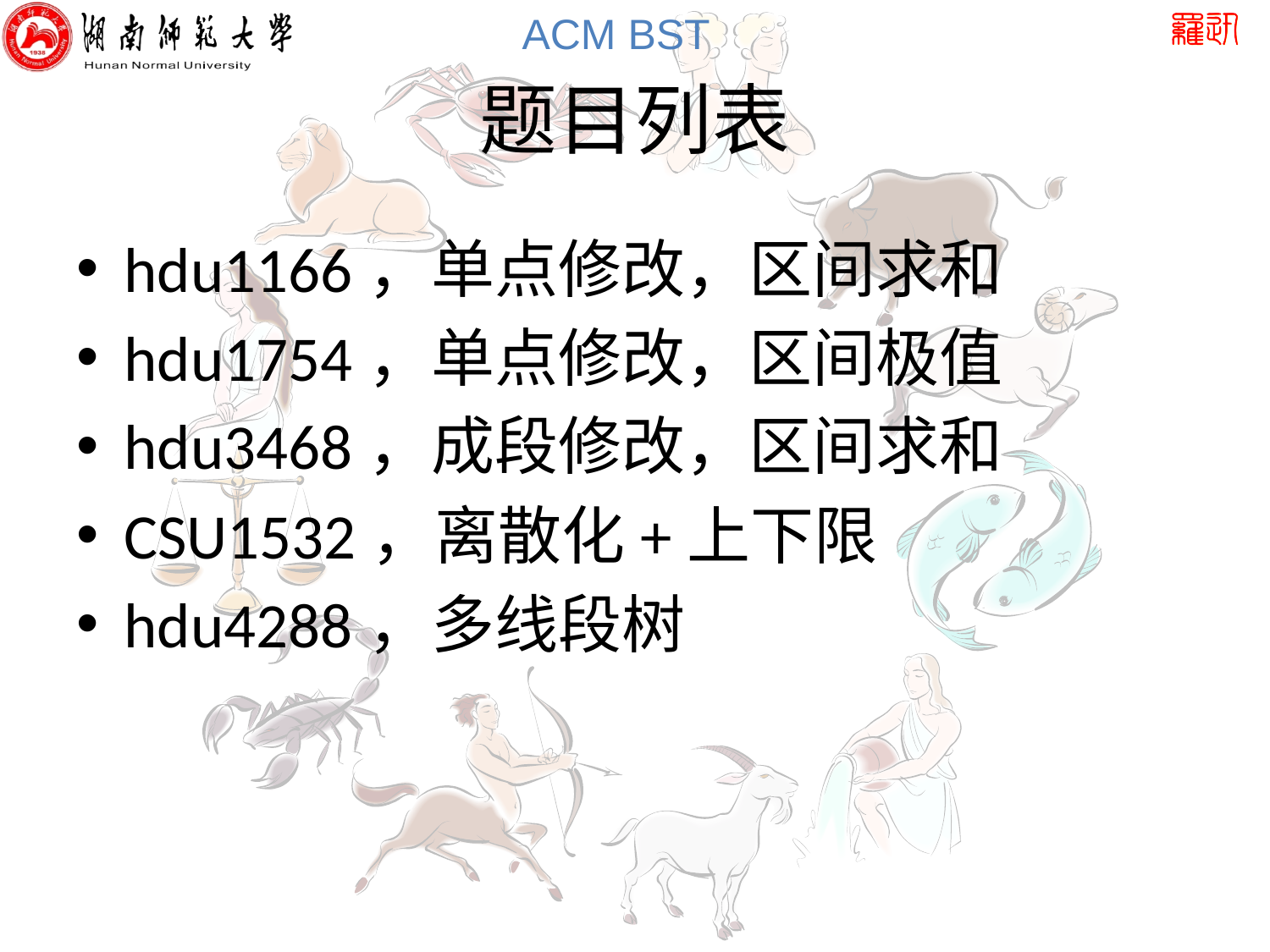

# 题目列表
hdu1166，单点修改，区间求和
hdu1754，单点修改，区间极值
hdu3468，成段修改，区间求和
CSU1532，离散化+上下限
hdu4288，多线段树